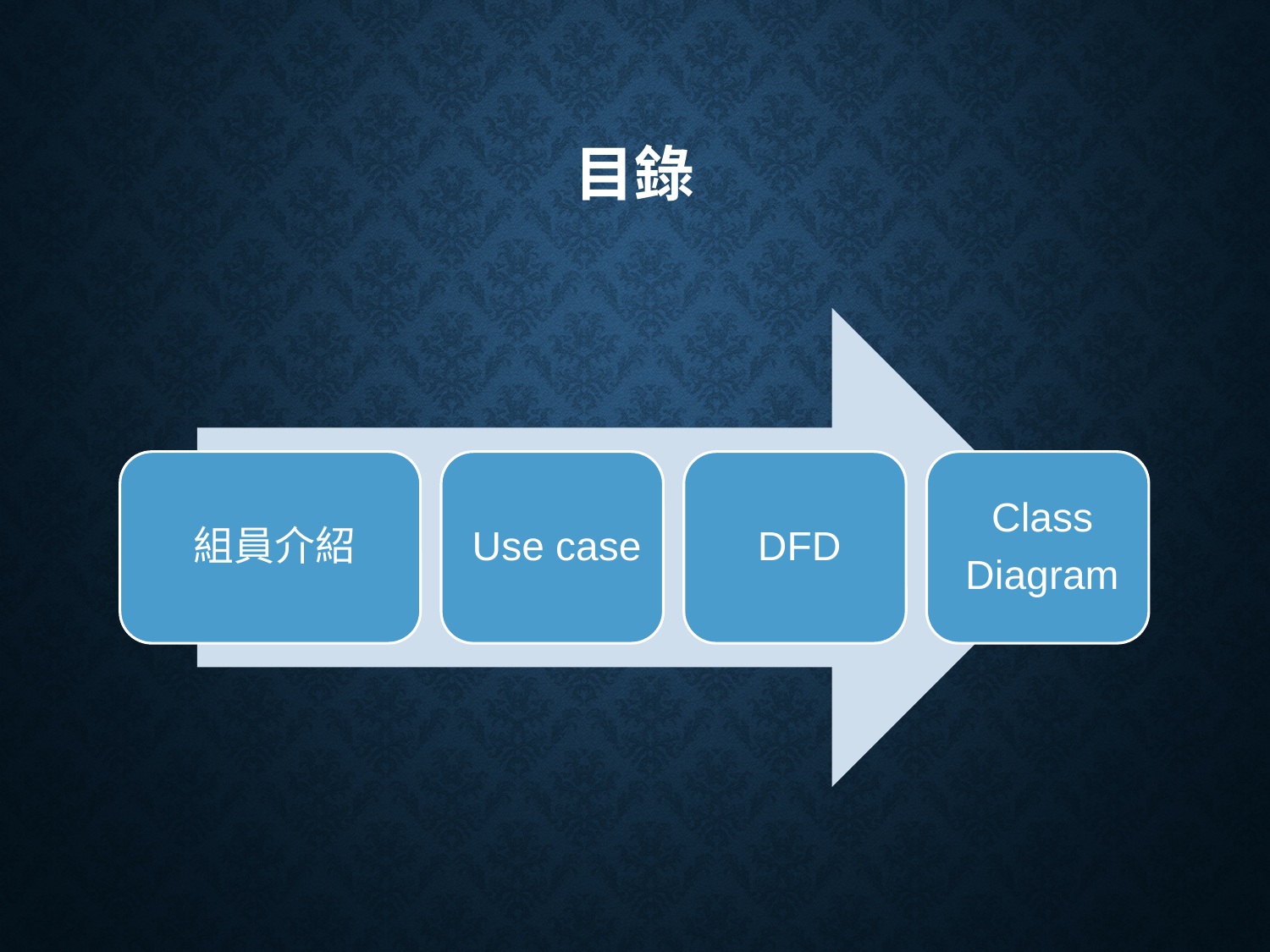

# 目錄

組員介紹
Use case
DFD
Class
Diagram